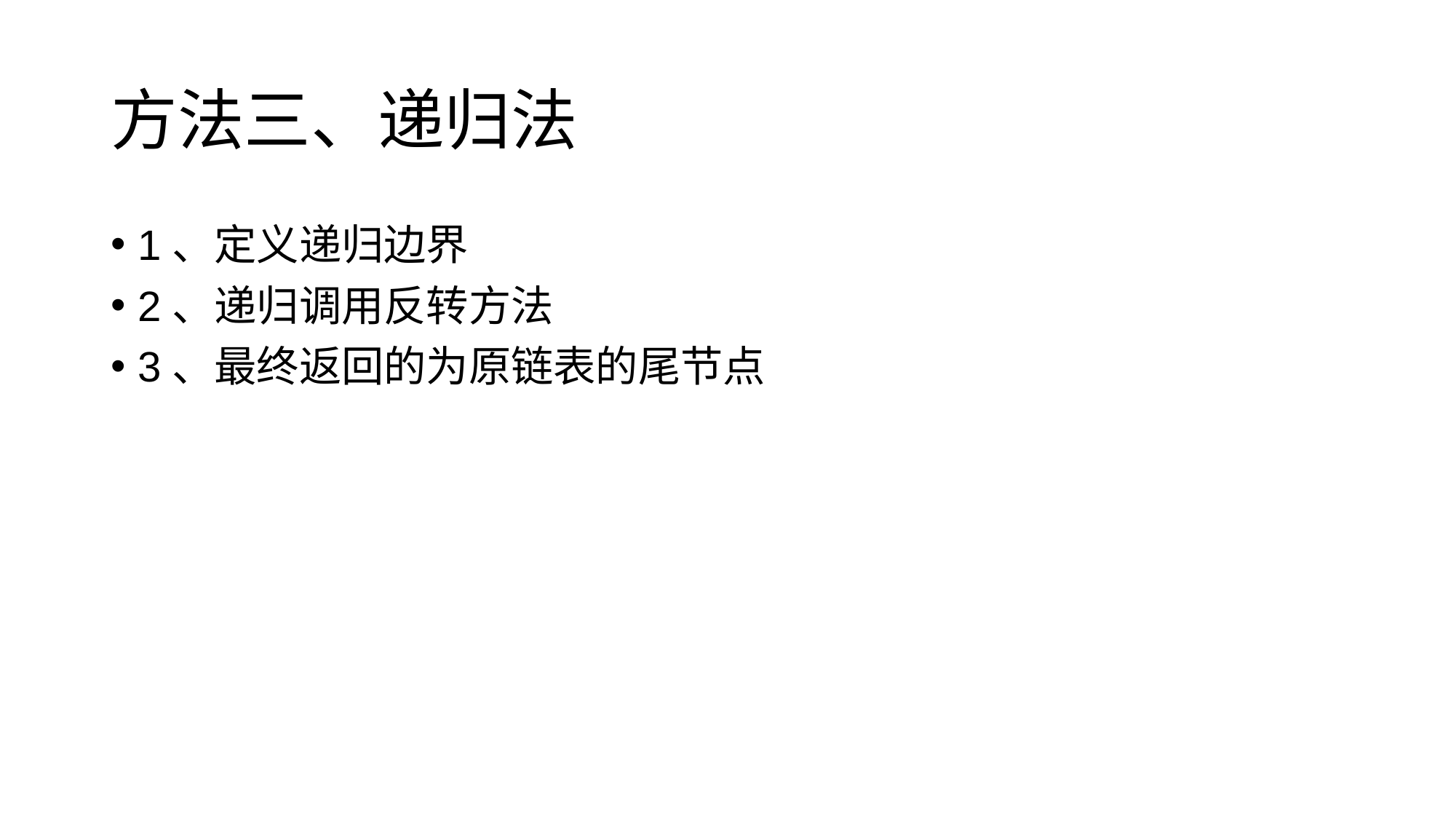

# 方法三、递归法
1、定义递归边界
2、递归调用反转方法
3、最终返回的为原链表的尾节点